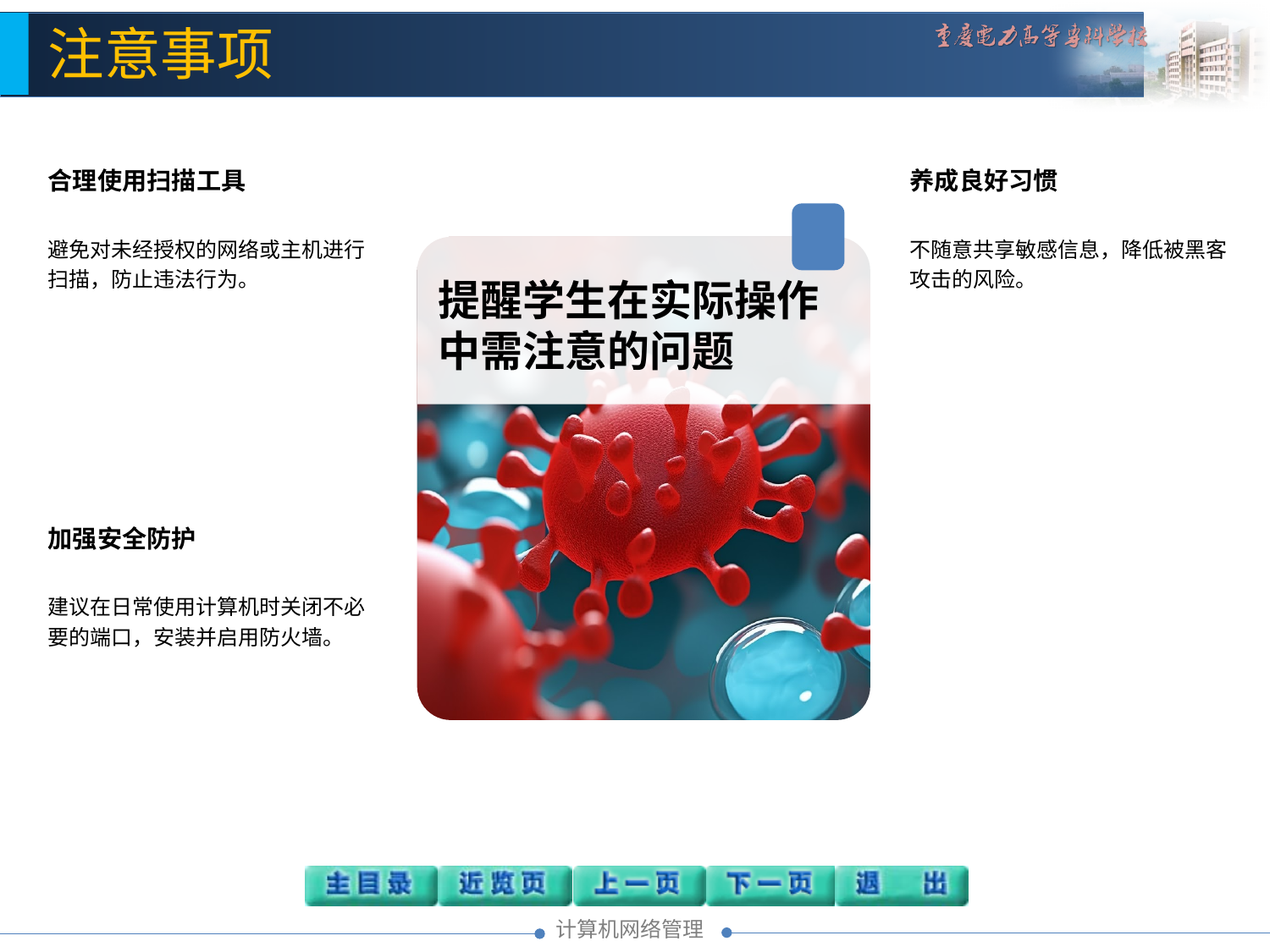

注意事项
合理使用扫描工具
避免对未经授权的网络或主机进行扫描，防止违法行为。
养成良好习惯
不随意共享敏感信息，降低被黑客攻击的风险。

提醒学生在实际操作中需注意的问题
加强安全防护
建议在日常使用计算机时关闭不必要的端口，安装并启用防火墙。